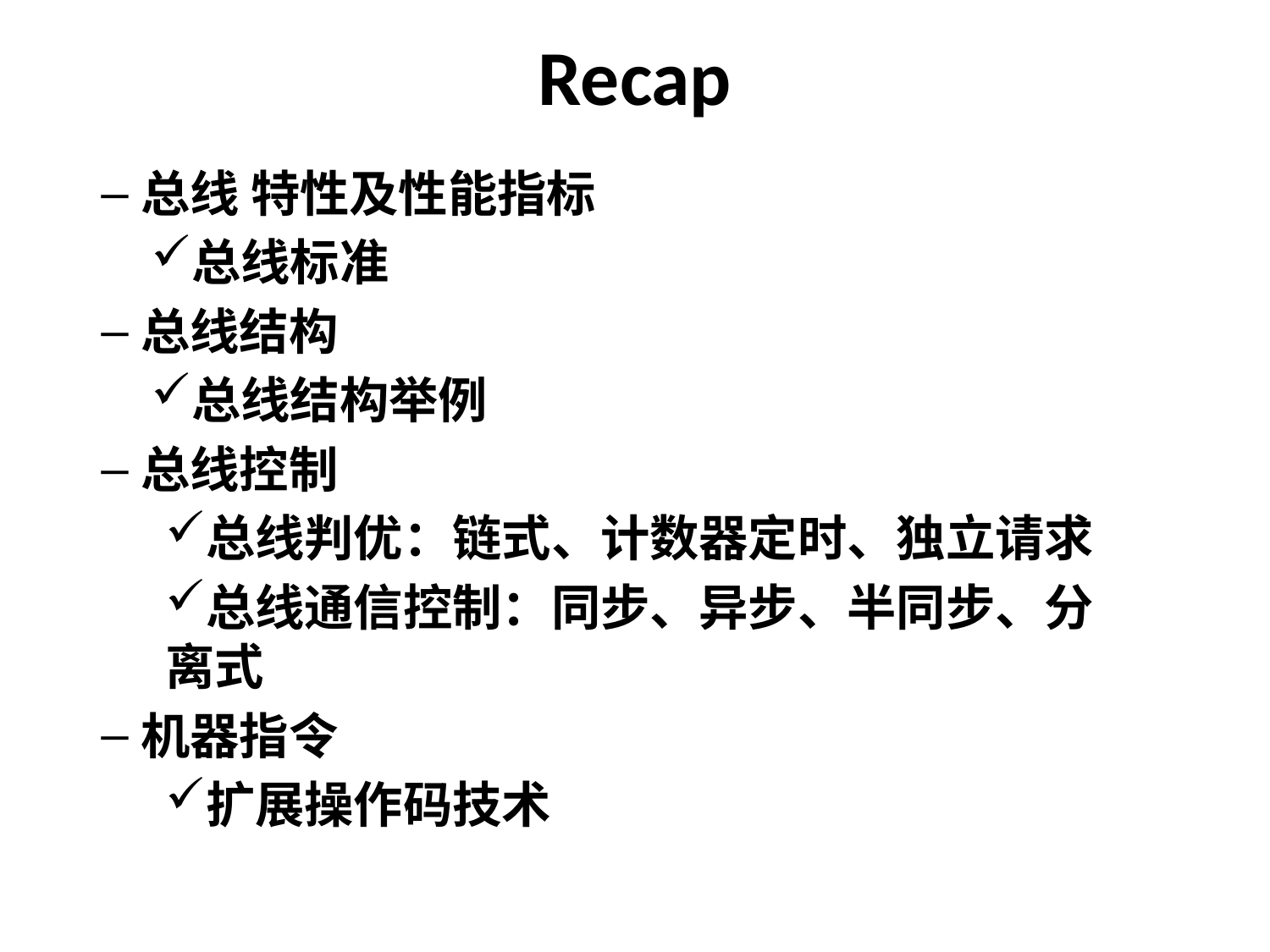

# Recap
总线 特性及性能指标
总线标准
总线结构
总线结构举例
总线控制
总线判优：链式、计数器定时、独立请求
总线通信控制：同步、异步、半同步、分离式
机器指令
扩展操作码技术